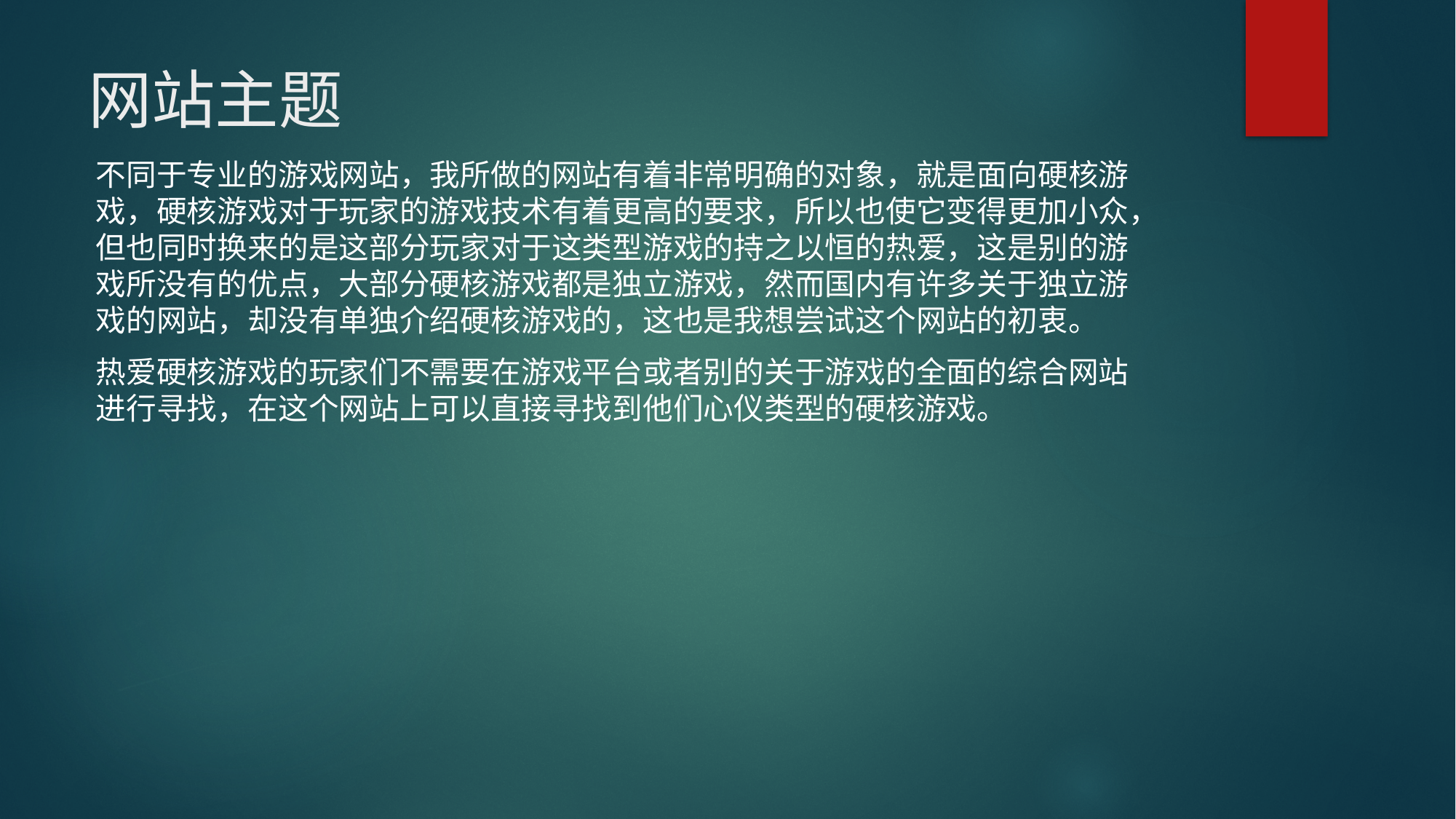

# 网站主题
不同于专业的游戏网站，我所做的网站有着非常明确的对象，就是面向硬核游戏，硬核游戏对于玩家的游戏技术有着更高的要求，所以也使它变得更加小众，但也同时换来的是这部分玩家对于这类型游戏的持之以恒的热爱，这是别的游戏所没有的优点，大部分硬核游戏都是独立游戏，然而国内有许多关于独立游戏的网站，却没有单独介绍硬核游戏的，这也是我想尝试这个网站的初衷。
热爱硬核游戏的玩家们不需要在游戏平台或者别的关于游戏的全面的综合网站进行寻找，在这个网站上可以直接寻找到他们心仪类型的硬核游戏。